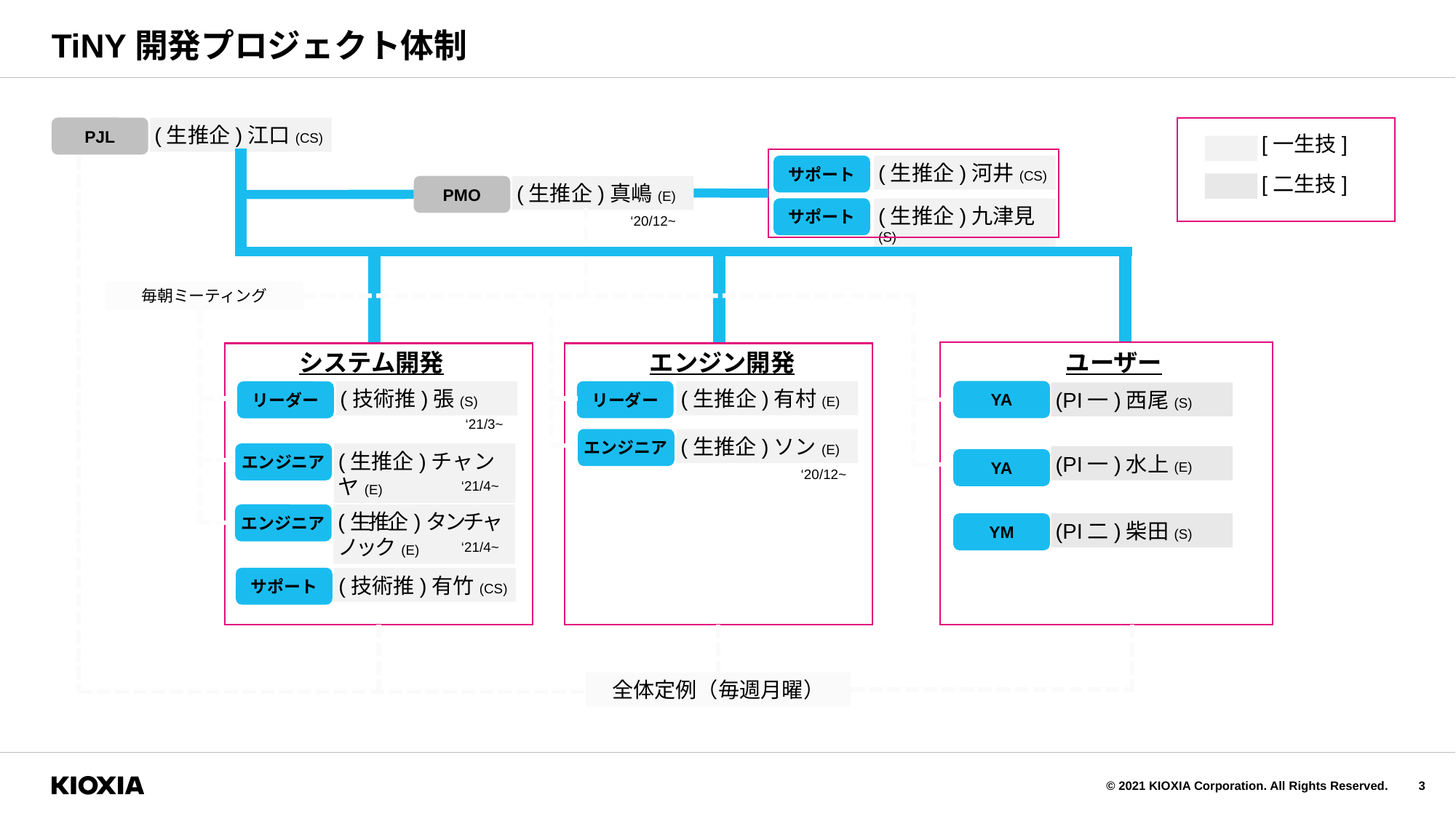

# TiNY開発プロジェクト体制
PJL
(生推企)江口(CS)

[一生技]

[二生技]

サポート
(生推企)河井(CS)
サポート
(生推企)九津見(S)
PMO
(生推企)真嶋(E)

‘20/12~
毎朝ミーティング

システム開発
エンジン開発
ユーザー

YA
リーダー
(生推企)有村(E)
リーダー
(技術推)張(S)
‘21/3~
(PI一)西尾(S)
エンジニア
(生推企)ソン(E)
‘20/12~
エンジニア
(生推企)チャンヤ(E)
‘21/4~
(PI一)水上(E)
YA
エンジニア
(生推企)タンチャノック(E)
‘21/4~
YM
(PI二)柴田(S)
サポート
(技術推)有竹(CS)
全体定例（毎週月曜）